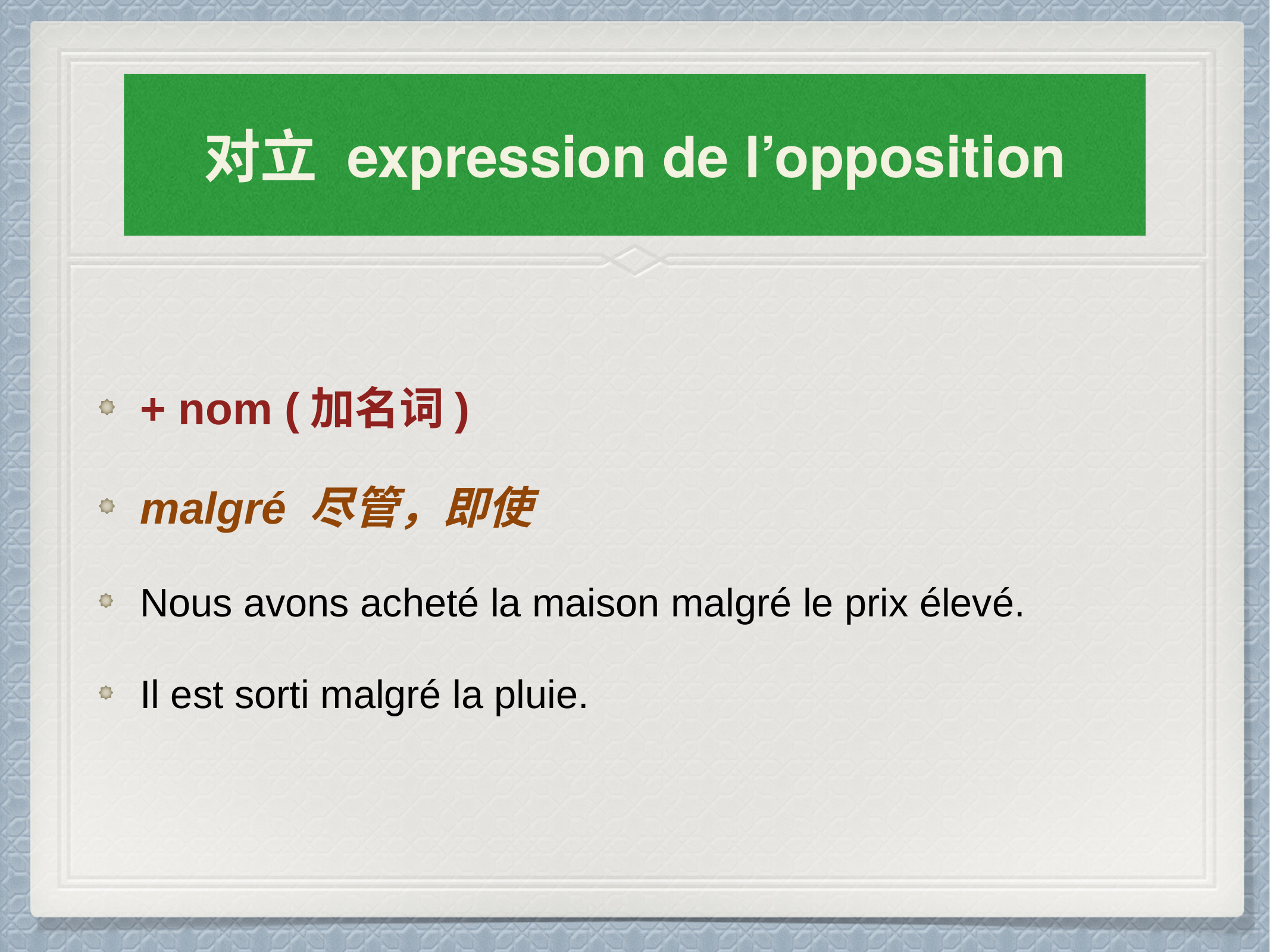

#
对立 expression de l’opposition
+ nom (加名词)
malgré 尽管，即使
Nous avons acheté la maison malgré le prix élevé.
Il est sorti malgré la pluie.